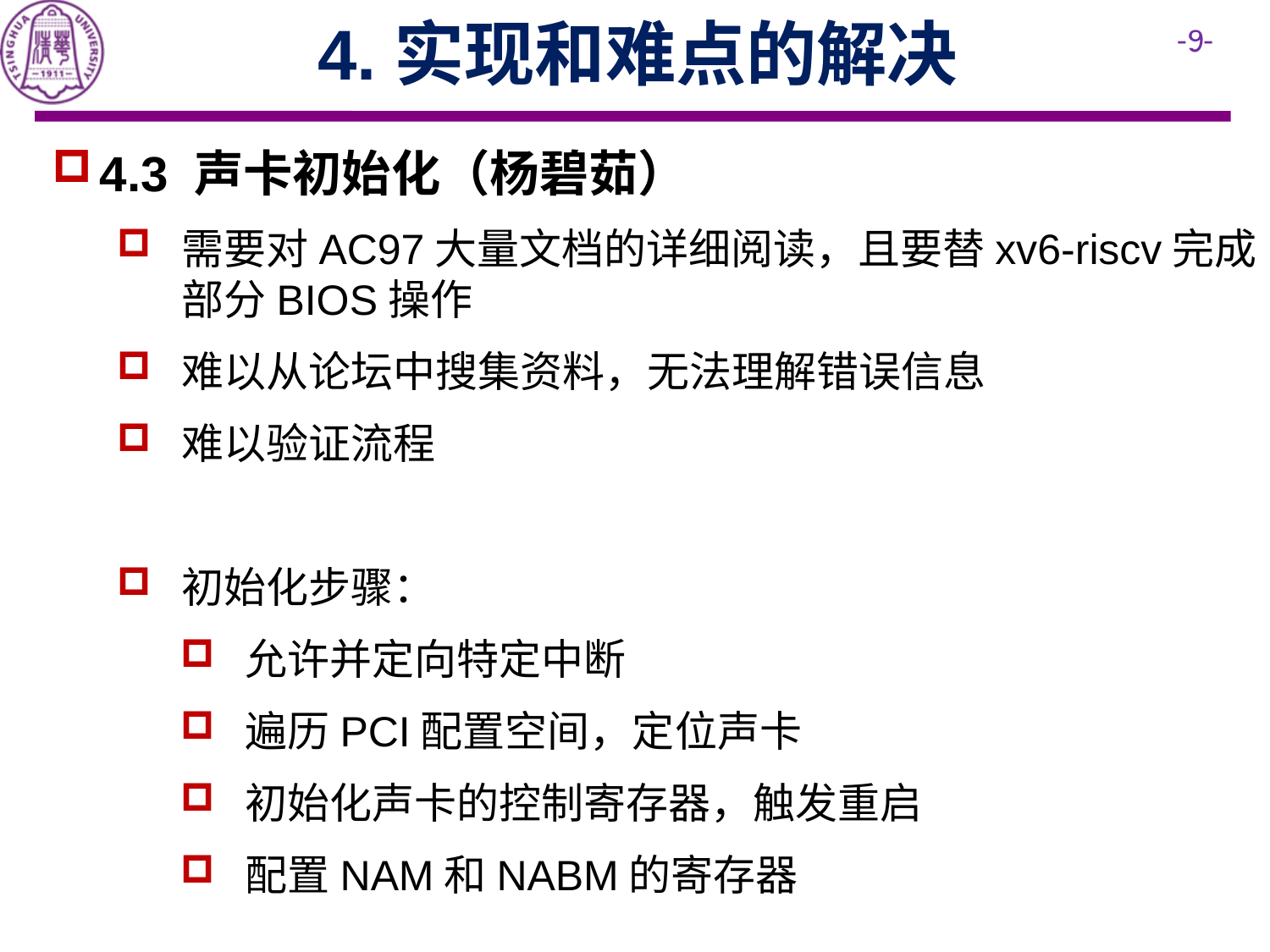

4.实现和难点的解决

4.3 声卡初始化（杨碧茹）
需要对AC97大量文档的详细阅读，且要替xv6-riscv完成部分BIOS操作
难以从论坛中搜集资料，无法理解错误信息
难以验证流程

初始化步骤：
允许并定向特定中断
遍历PCI配置空间，定位声卡
初始化声卡的控制寄存器，触发重启
配置NAM和NABM的寄存器